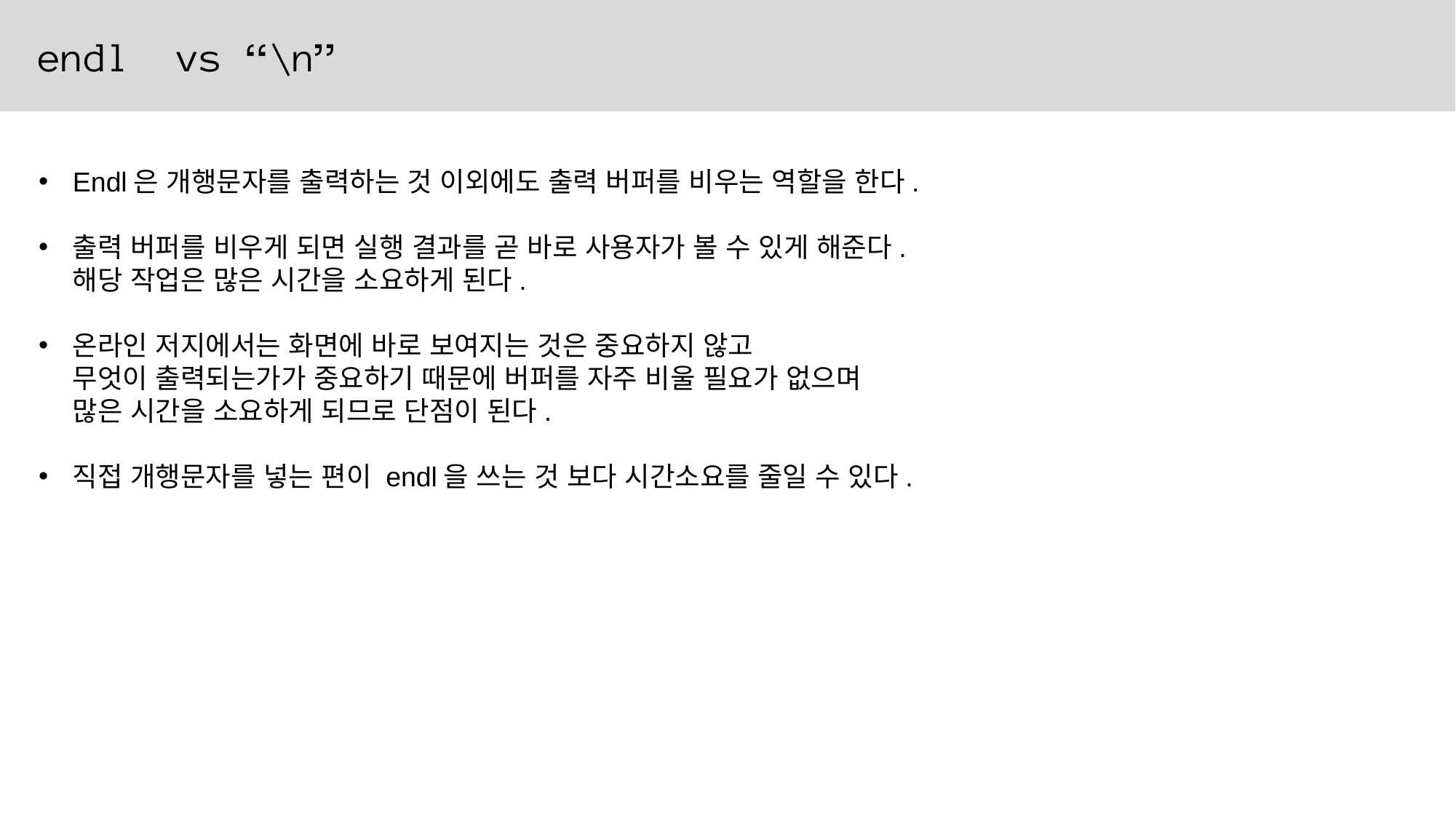

endl  vs “\n”
Endl은 개행문자를 출력하는 것 이외에도 출력 버퍼를 비우는 역할을 한다.

출력 버퍼를 비우게 되면 실행 결과를 곧 바로 사용자가 볼 수 있게 해준다.
해당 작업은 많은 시간을 소요하게 된다.

온라인 저지에서는 화면에 바로 보여지는 것은 중요하지 않고
무엇이 출력되는가가 중요하기 때문에 버퍼를 자주 비울 필요가 없으며
많은 시간을 소요하게 되므로 단점이 된다.

직접 개행문자를 넣는 편이 endl을 쓰는 것 보다 시간소요를 줄일 수 있다.